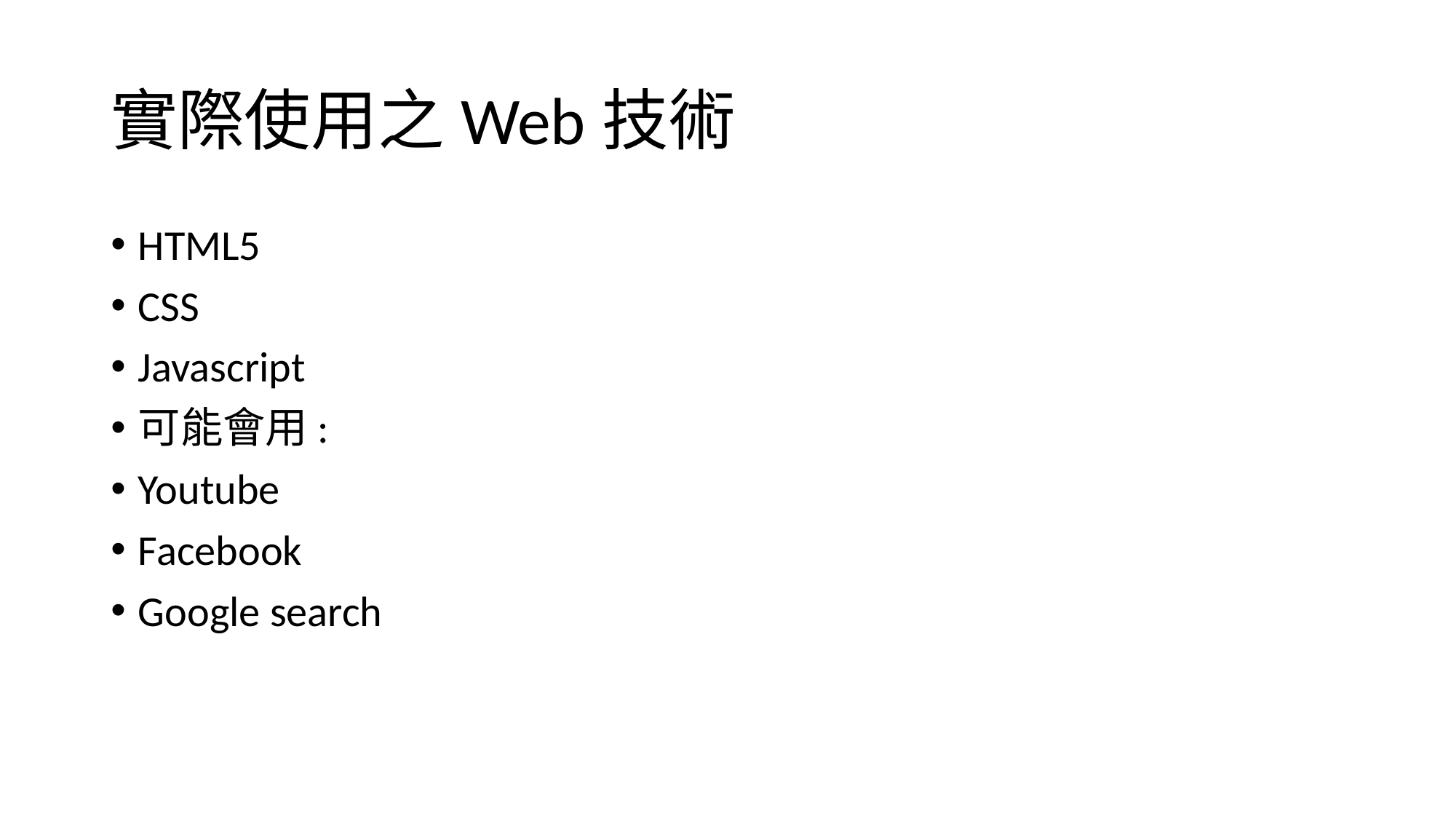

# 實際使用之Web技術
HTML5
CSS
Javascript
可能會用:
Youtube
Facebook
Google search